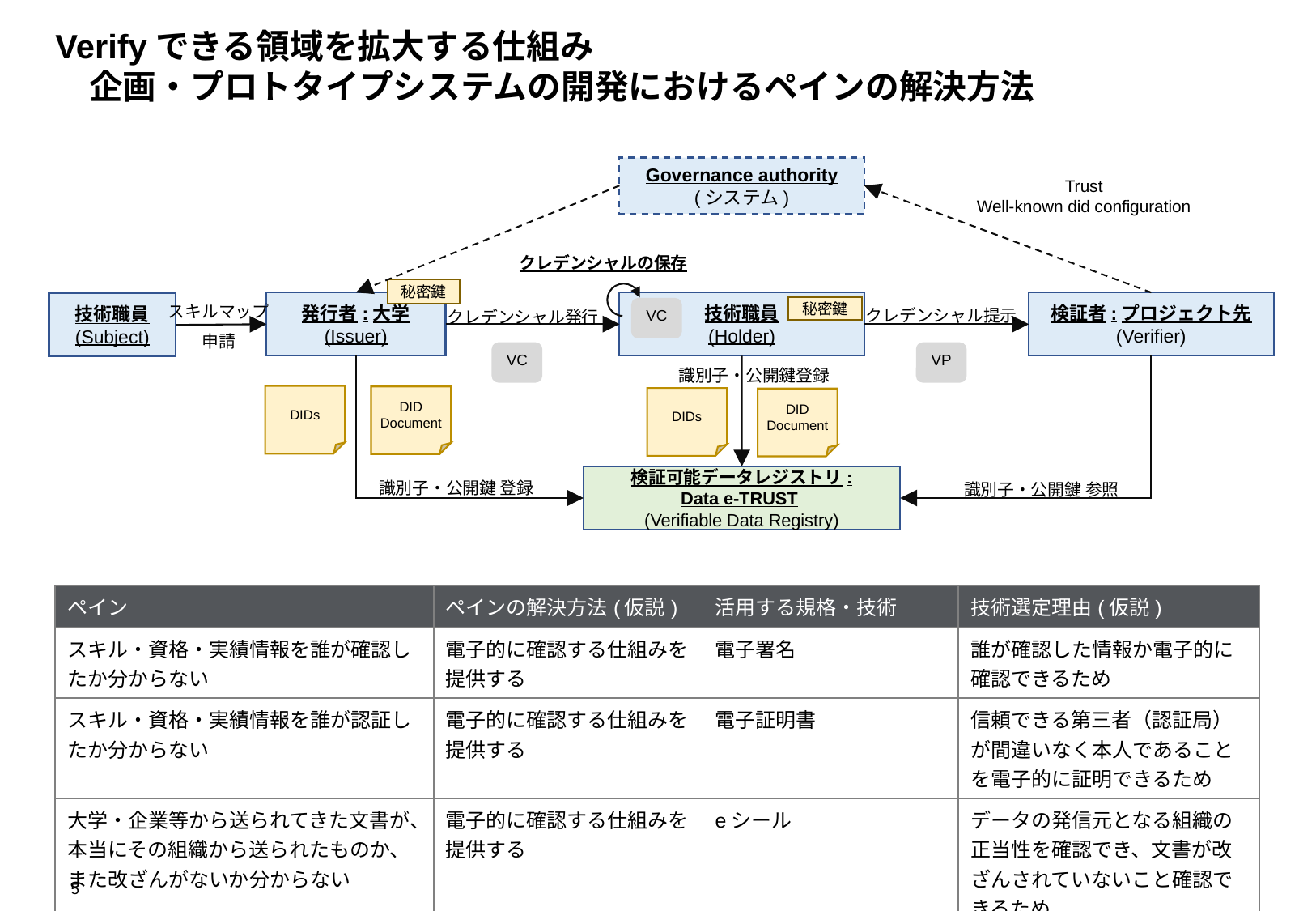

# Verifyできる領域を拡大する仕組み 　企画・プロトタイプシステムの開発におけるペインの解決方法
Governance authority
(システム)
Trust
Well-known did configuration
クレデンシャルの保存
秘密鍵

スキルマップ
申請
クレデンシャル発行
発行者:大学
(Issuer)
技術職員
(Holder)
検証者:プロジェクト先
(Verifier)
技術職員
(Subject)
秘密鍵
VC
クレデンシャル提示
VC
VP
識別子・公開鍵登録
DIDs
DID
Document
DIDs
DID
Document
識別子・公開鍵 登録
識別子・公開鍵 参照
検証可能データレジストリ:
Data e-TRUST
(Verifiable Data Registry)
| ペイン | ペインの解決方法(仮説) | 活用する規格・技術 | 技術選定理由(仮説) |
| --- | --- | --- | --- |
| スキル・資格・実績情報を誰が確認したか分からない | 電子的に確認する仕組みを提供する | 電子署名 | 誰が確認した情報か電子的に確認できるため |
| スキル・資格・実績情報を誰が認証したか分からない | 電子的に確認する仕組みを提供する | 電子証明書 | 信頼できる第三者（認証局）が間違いなく本人であることを電子的に証明できるため |
| 大学・企業等から送られてきた文書が、本当にその組織から送られたものか、また改ざんがないか分からない | 電子的に確認する仕組みを提供する | eシール | データの発信元となる組織の正当性を確認でき、文書が改ざんされていないこと確認できるため |
5